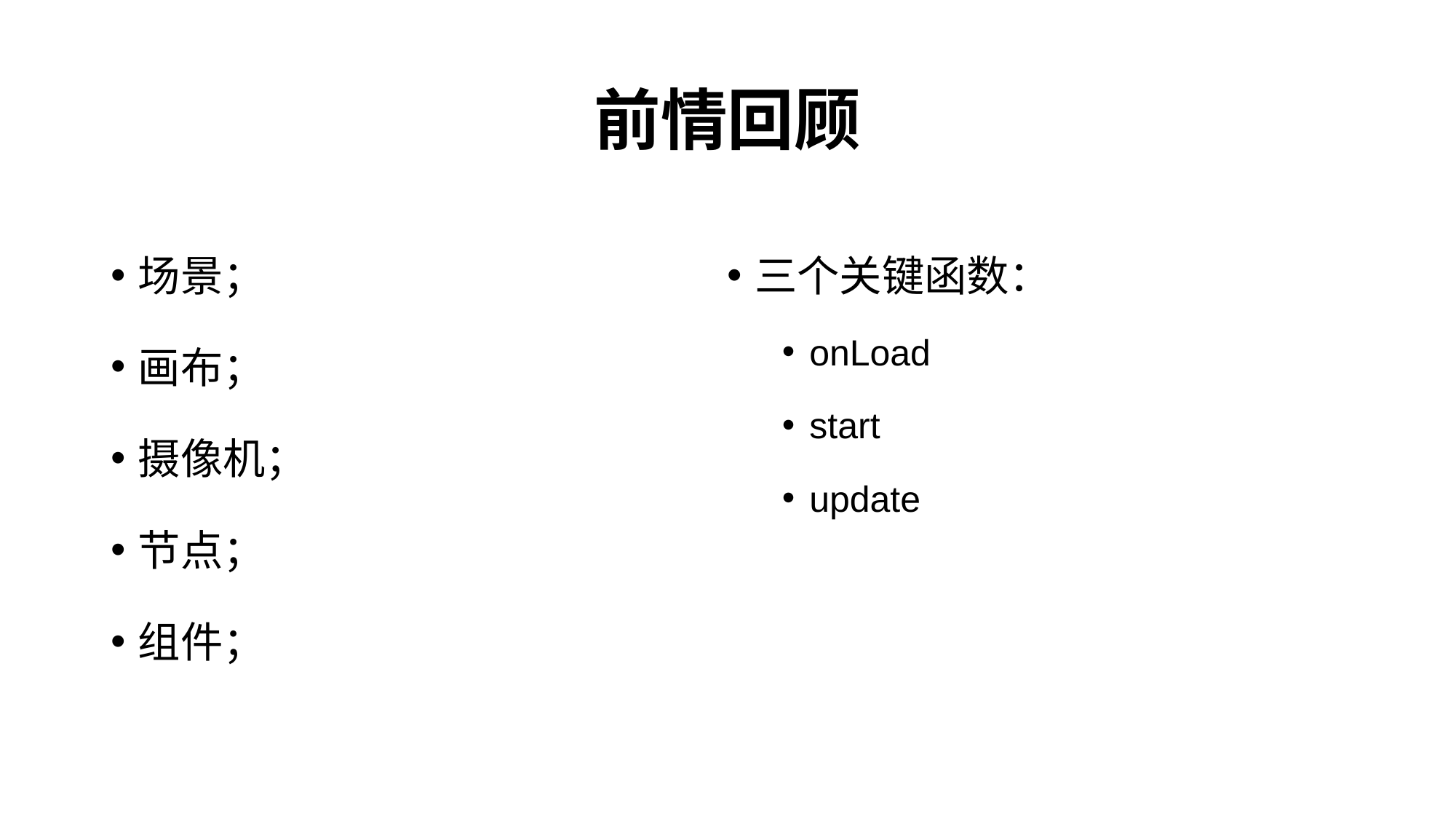

# 前情回顾
场景；
画布；
摄像机；
节点；
组件；
三个关键函数：
onLoad
start
update